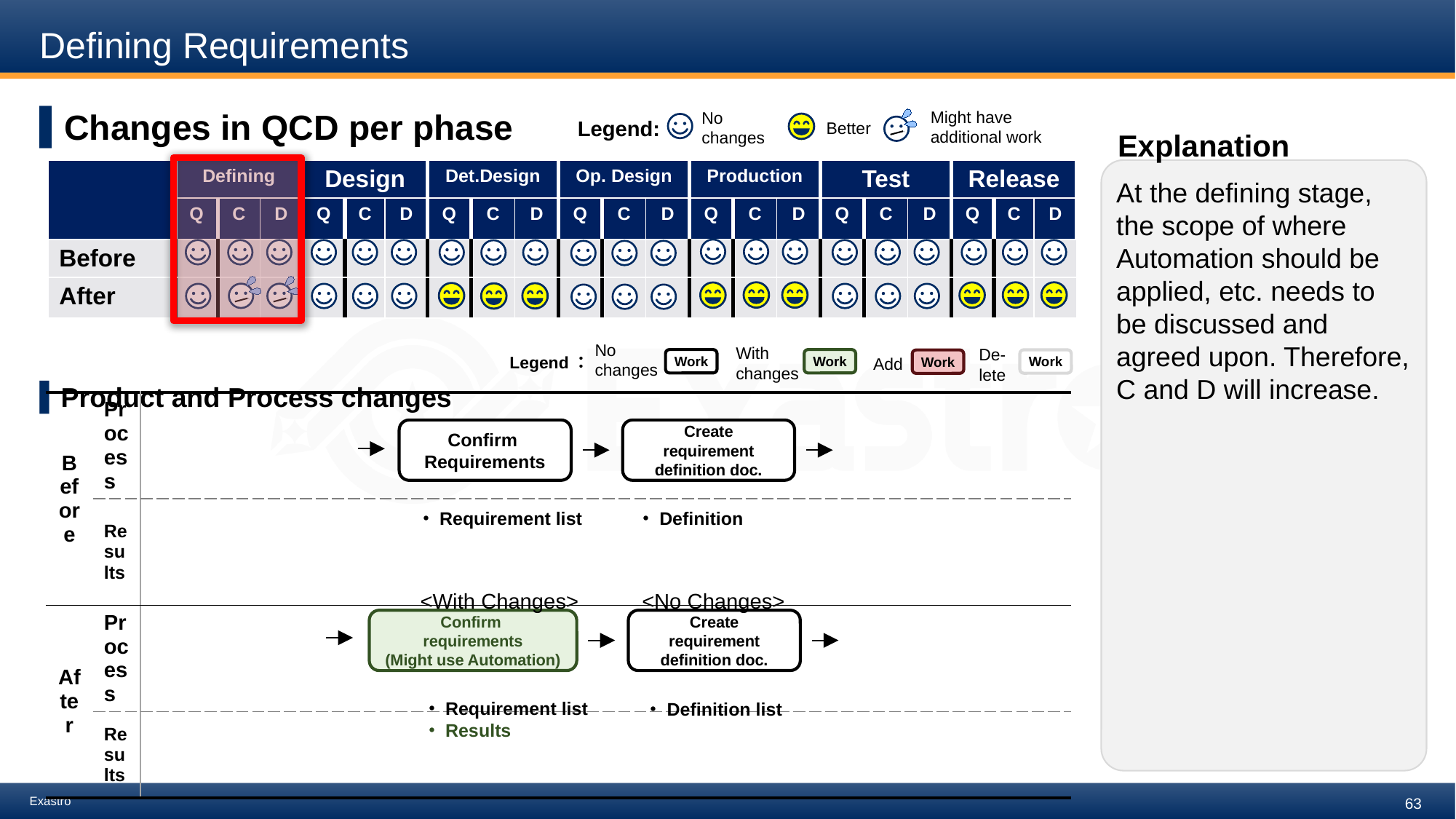

# Defining Requirements
Changes in QCD per phase

Product and Process changes
Might have
additional work
No
changes

Legend:

Better

Explanation

|  | Defining |  |  | Design |  |  | Det.Design |  |  | Op. Design |  |  | Production |  |  | Test |  |  | Release |  |  |
| --- | --- | --- | --- | --- | --- | --- | --- | --- | --- | --- | --- | --- | --- | --- | --- | --- | --- | --- | --- | --- | --- |
|  | Q | C | D | Q | C | D | Q | C | D | Q | C | D | Q | C | D | Q | C | D | Q | C | D |
| Before |  |  |  |  |  |  |  |  |  |  |  |  |  |  |  |  |  |  |  |  |  |
| After |  |  |  |  |  |  |  |  |  |  |  |  |  |  |  |  |  |  |  |  |  |
At the defining stage, the scope of where Automation should be applied, etc. needs to be discussed and agreed upon. Therefore, C and D will increase.

No
changes
Work
With
changes
Work
De-
lete
Work
Legend：
Add
Work

Confirm
Requirements
・Requirement list

Create
requirement
definition doc.
・Definition
| Before | Process |  |
| --- | --- | --- |
|  | Results |  |
| After | Process |  |
|  | Results |  |
<With Changes>
Confirm
requirements
(Might use Automation)
・Requirement list
・Results
<No Changes>
Create
requirement
definition doc.
・Definition list